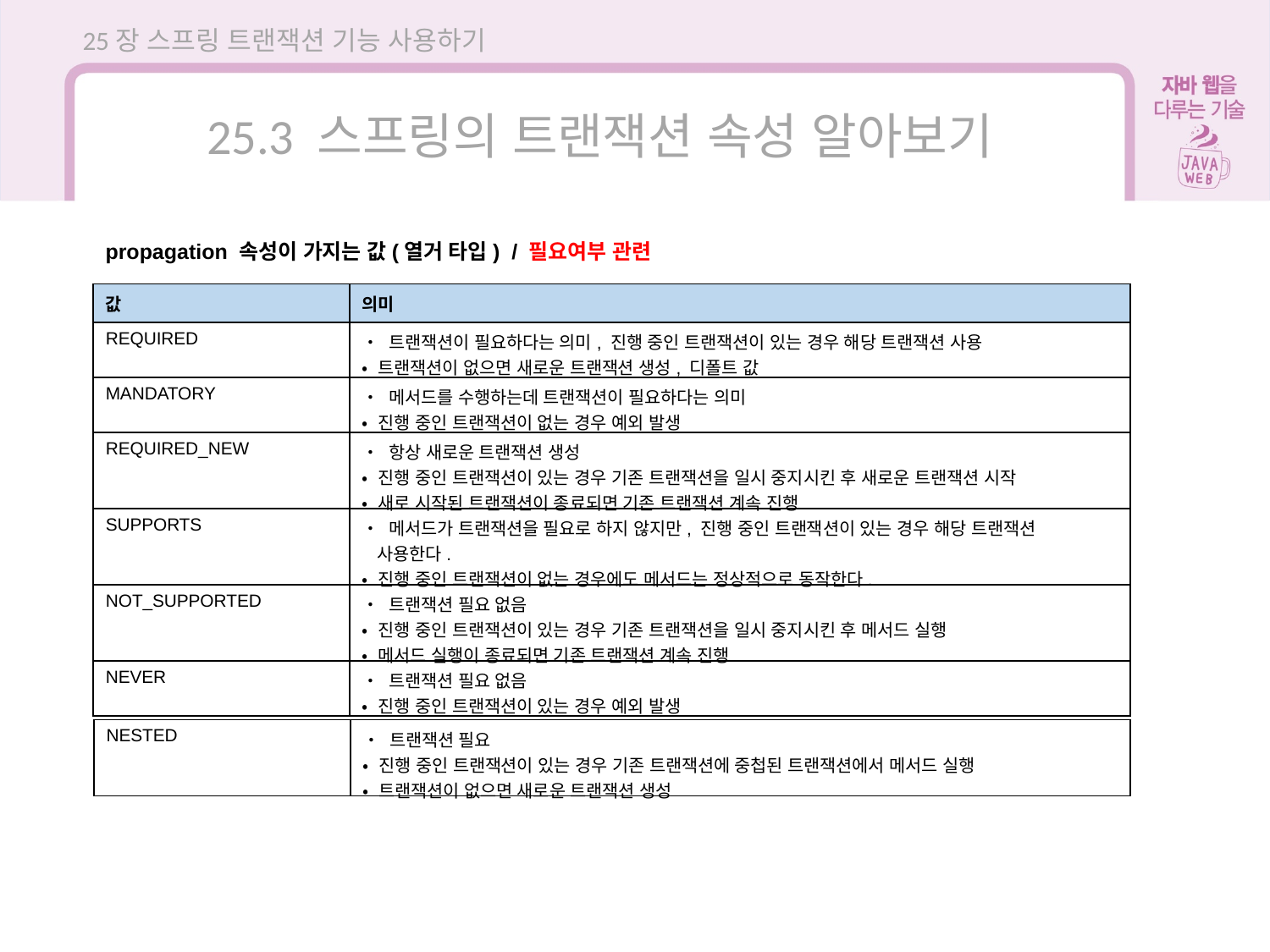

25장 스프링 트랜잭션 기능 사용하기
25.3 스프링의 트랜잭션 속성 알아보기
propagation 속성이 가지는 값(열거 타입)  / 필요여부 관련
| 값 | 의미 |
| --- | --- |
| REQUIRED | • 트랜잭션이 필요하다는 의미, 진행 중인 트랜잭션이 있는 경우 해당 트랜잭션 사용 • 트랜잭션이 없으면 새로운 트랜잭션 생성, 디폴트 값 |
| MANDATORY | • 메서드를 수행하는데 트랜잭션이 필요하다는 의미 • 진행 중인 트랜잭션이 없는 경우 예외 발생 |
| REQUIRED\_NEW | • 항상 새로운 트랜잭션 생성 • 진행 중인 트랜잭션이 있는 경우 기존 트랜잭션을 일시 중지시킨 후 새로운 트랜잭션 시작 • 새로 시작된 트랜잭션이 종료되면 기존 트랜잭션 계속 진행 |
| SUPPORTS | • 메서드가 트랜잭션을 필요로 하지 않지만, 진행 중인 트랜잭션이 있는 경우 해당 트랜잭션 사용한다. • 진행 중인 트랜잭션이 없는 경우에도 메서드는 정상적으로 동작한다. |
| NOT\_SUPPORTED | • 트랜잭션 필요 없음 • 진행 중인 트랜잭션이 있는 경우 기존 트랜잭션을 일시 중지시킨 후 메서드 실행 • 메서드 실행이 종료되면 기존 트랜잭션 계속 진행 |
| NEVER | • 트랜잭션 필요 없음 • 진행 중인 트랜잭션이 있는 경우 예외 발생 |
| NESTED | • 트랜잭션 필요 • 진행 중인 트랜잭션이 있는 경우 기존 트랜잭션에 중첩된 트랜잭션에서 메서드 실행 • 트랜잭션이 없으면 새로운 트랜잭션 생성 |
| --- | --- |